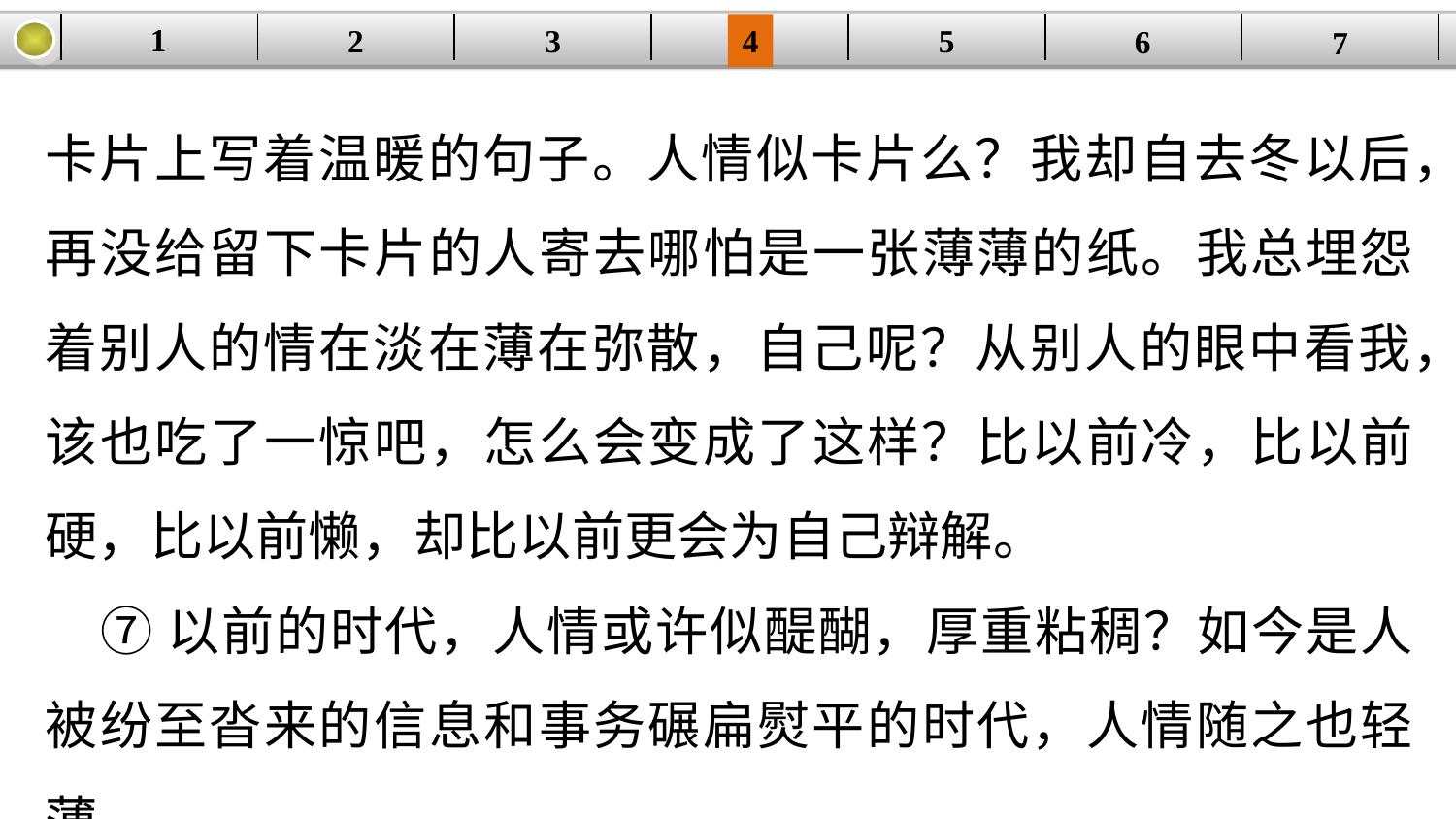

1
5
3
2
|  |  |  |  |  |  |  |
| --- | --- | --- | --- | --- | --- | --- |
4
6
7

卡片上写着温暖的句子。人情似卡片么？我却自去冬以后，再没给留下卡片的人寄去哪怕是一张薄薄的纸。我总埋怨着别人的情在淡在薄在弥散，自己呢？从别人的眼中看我，该也吃了一惊吧，怎么会变成了这样？比以前冷，比以前硬，比以前懒，却比以前更会为自己辩解。
    ⑦以前的时代，人情或许似醍醐，厚重粘稠？如今是人被纷至沓来的信息和事务碾扁熨平的时代，人情随之也轻薄